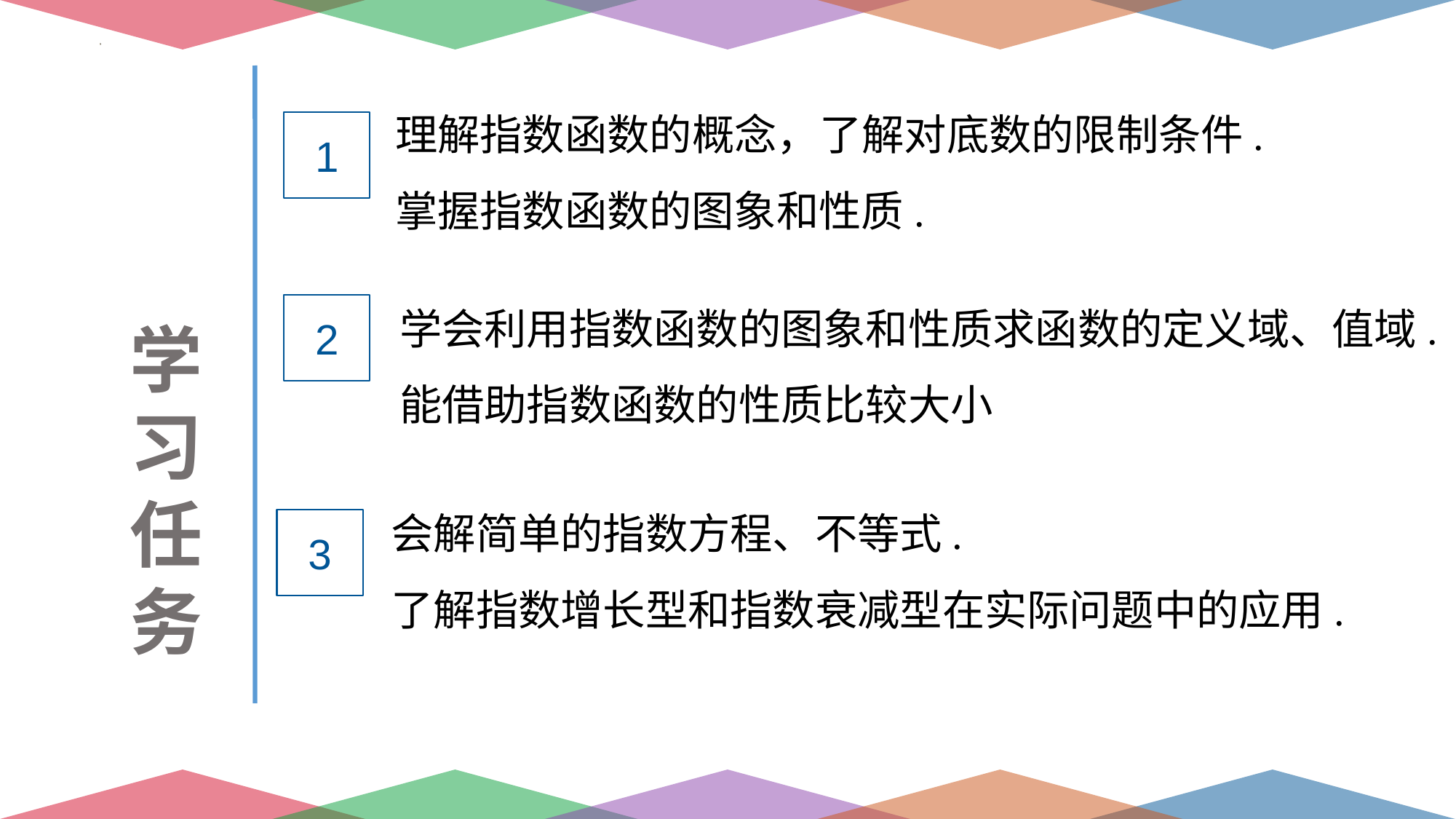

理解指数函数的概念，了解对底数的限制条件.
掌握指数函数的图象和性质.
1

学会利用指数函数的图象和性质求函数的定义域、值域.
能借助指数函数的性质比较大小
2
学习任务
会解简单的指数方程、不等式.
了解指数增长型和指数衰减型在实际问题中的应用.

3